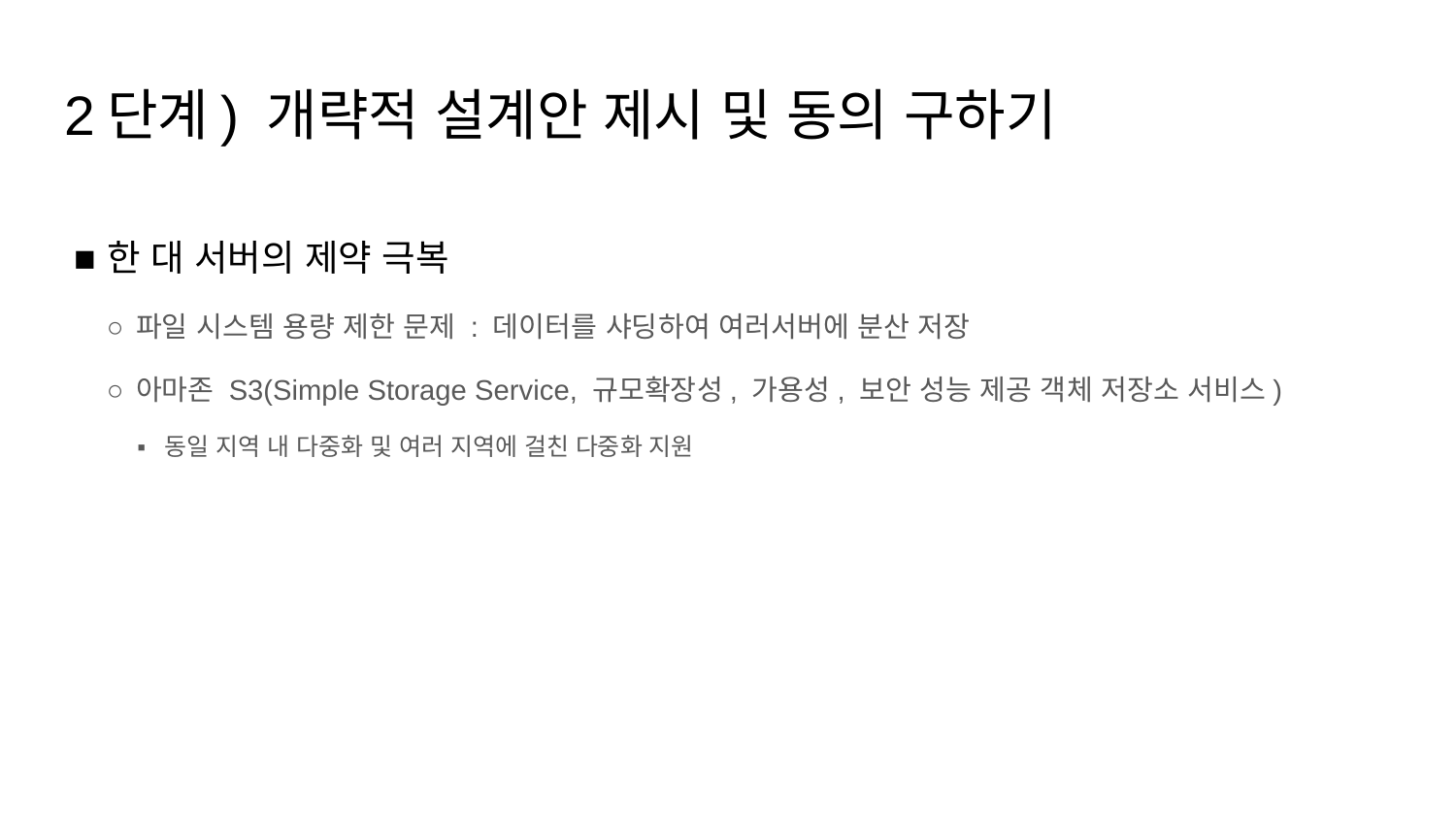

# 2단계) 개략적 설계안 제시 및 동의 구하기
한 대 서버의 제약 극복
파일 시스템 용량 제한 문제 : 데이터를 샤딩하여 여러서버에 분산 저장
아마존 S3(Simple Storage Service, 규모확장성, 가용성, 보안 성능 제공 객체 저장소 서비스)
동일 지역 내 다중화 및 여러 지역에 걸친 다중화 지원